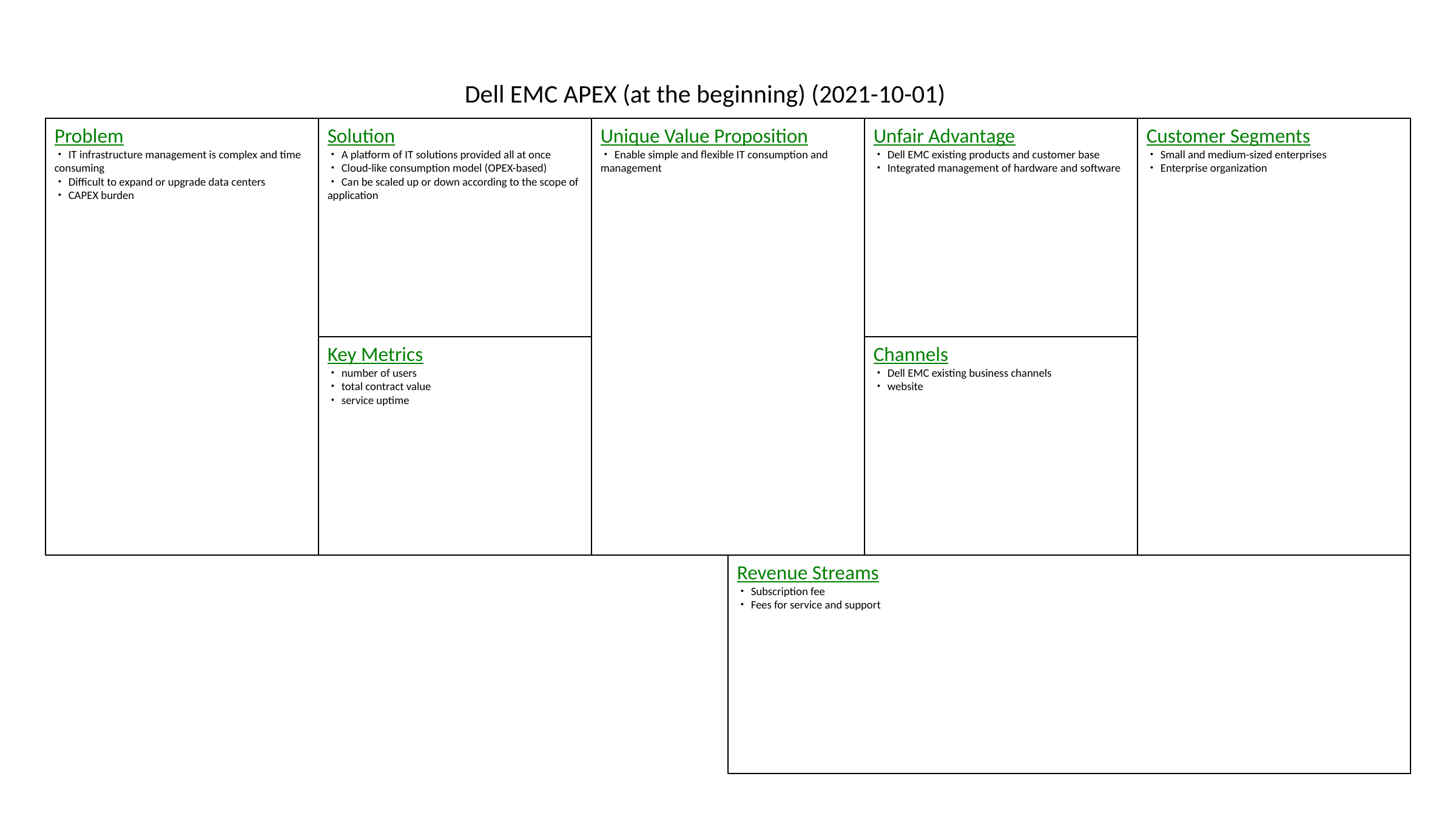

Dell EMC APEX (at the beginning) (2021-10-01)
Problem
・IT infrastructure management is complex and time consuming
・Difficult to expand or upgrade data centers
・CAPEX burden
Solution
・A platform of IT solutions provided all at once
・Cloud-like consumption model (OPEX-based)
・Can be scaled up or down according to the scope of application
Unique Value Proposition
・Enable simple and flexible IT consumption and management
Unfair Advantage
・Dell EMC existing products and customer base
・Integrated management of hardware and software
Customer Segments
・Small and medium-sized enterprises
・Enterprise organization
Key Metrics
・number of users
・total contract value
・service uptime
Channels
・Dell EMC existing business channels
・website
Revenue Streams
・Subscription fee
・Fees for service and support